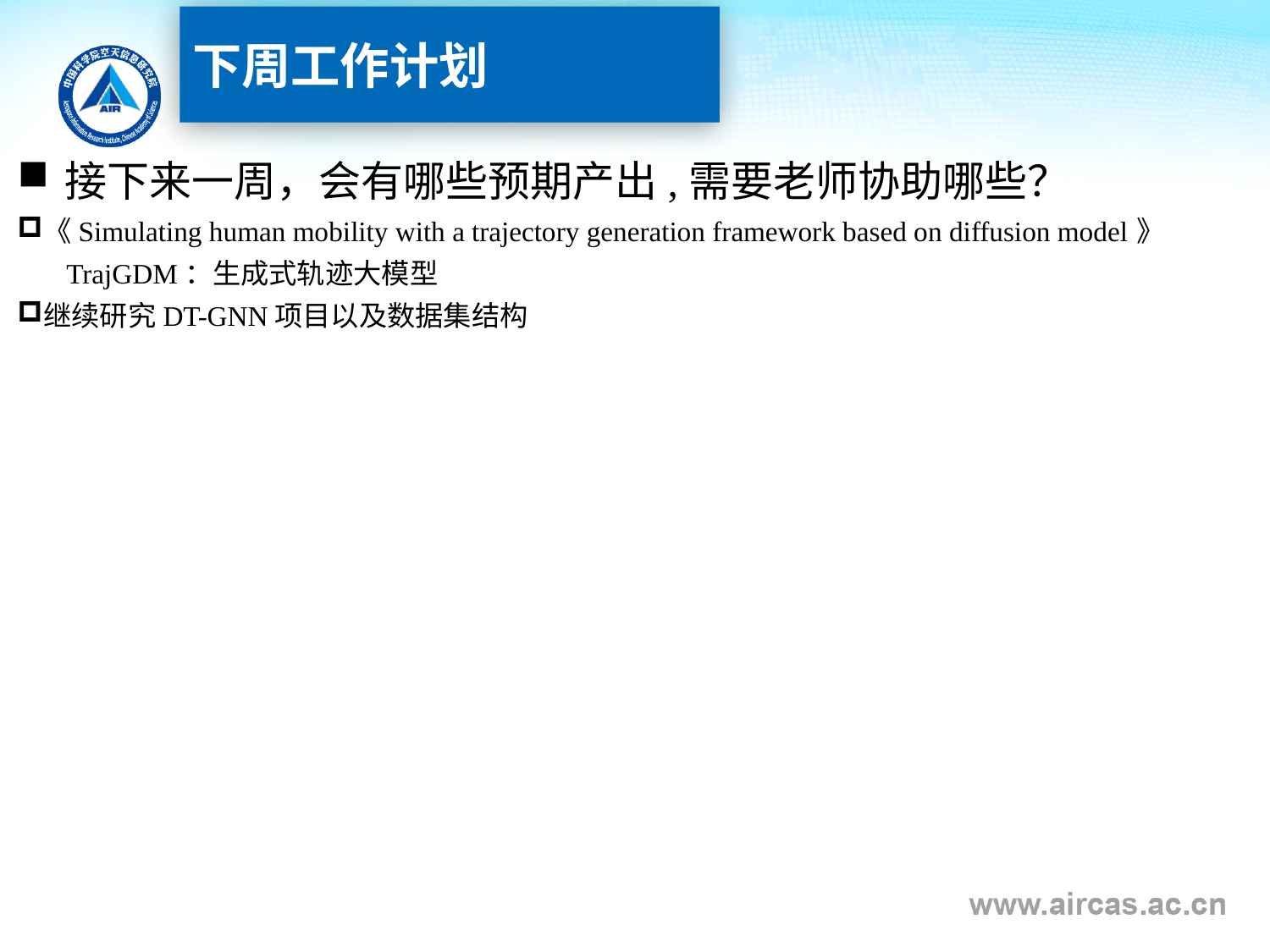

下周工作计划
接下来一周，会有哪些预期产出,需要老师协助哪些？
《Simulating human mobility with a trajectory generation framework based on diffusion model》
       TrajGDM：生成式轨迹大模型
继续研究DT-GNN项目以及数据集结构